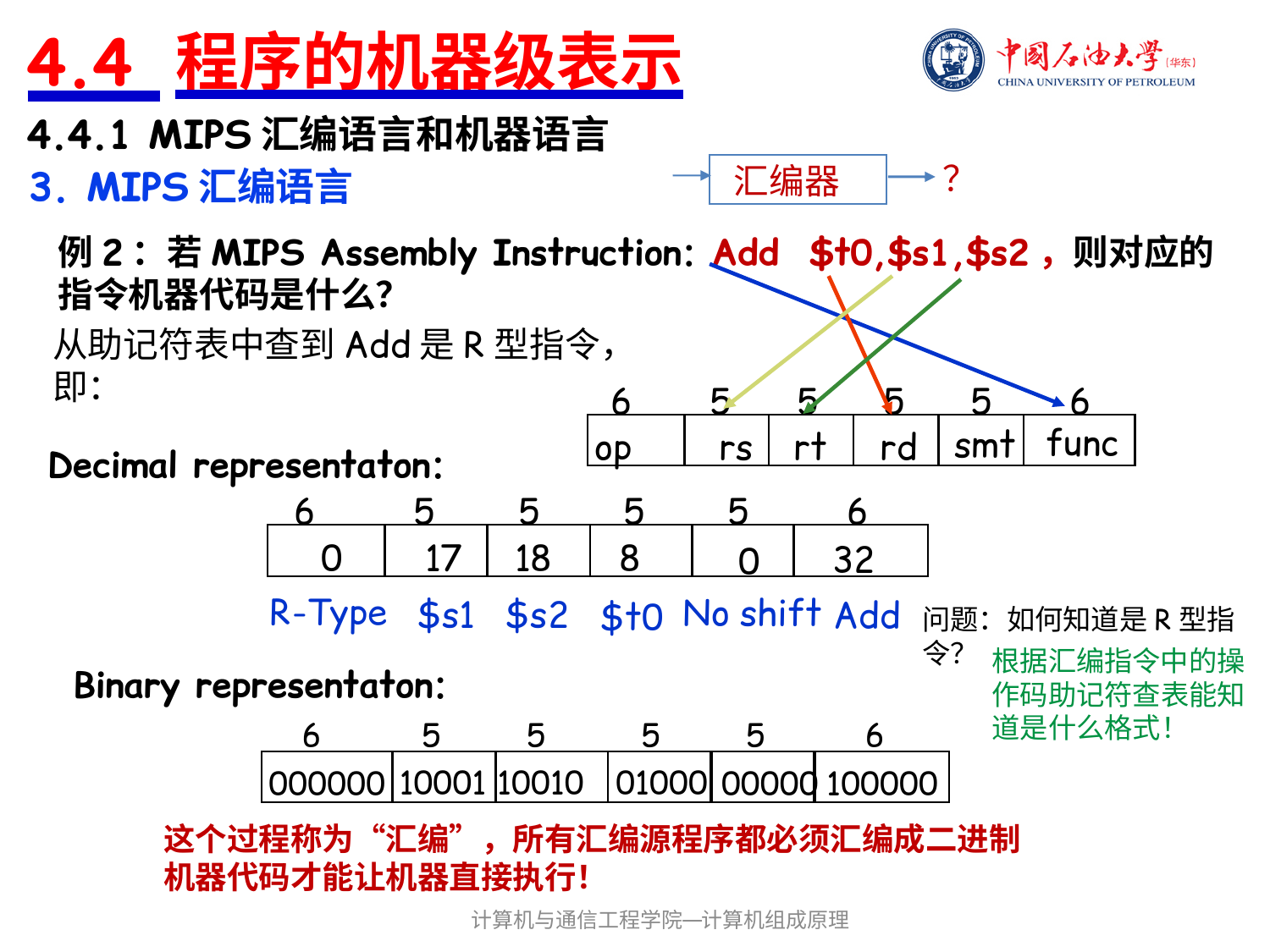

# 4.4 程序的机器级表示
4.4.1 MIPS汇编语言和机器语言

？

汇编器

3. MIPS汇编语言
例2：若MIPS Assembly Instruction: Add  $t0,$s1,$s2，则对应的指令机器代码是什么？

从助记符表中查到Add是R型指令，即：

6
5
5
5
5
6

func

smt
op
rs
rt
rd

Decimal representaton:

6
5
5
5
5
6

32
0
17
18
8
0
R-Type
$s1
$s2
Add
$t0
No shift
问题：如何知道是R型指令？
根据汇编指令中的操作码助记符查表能知道是什么格式！
Binary representaton:

6
5
5
5
5
6

100000
10001
10010
01000
000000
00000
这个过程称为“汇编”，所有汇编源程序都必须汇编成二进制机器代码才能让机器直接执行！
计算机与通信工程学院—计算机组成原理
79